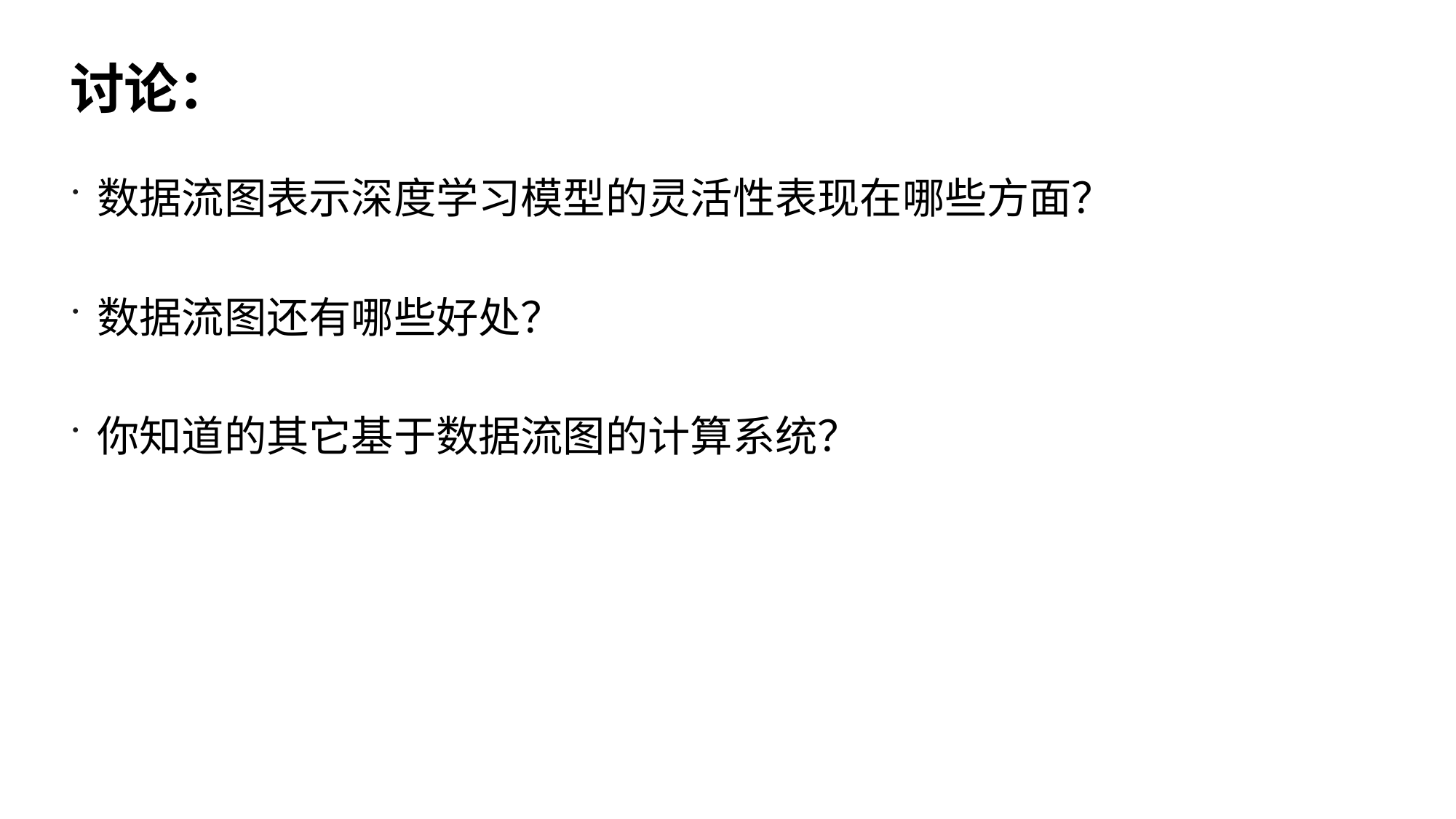

20
# 讨论：
数据流图表示深度学习模型的灵活性表现在哪些方面？

数据流图还有哪些好处？

你知道的其它基于数据流图的计算系统？